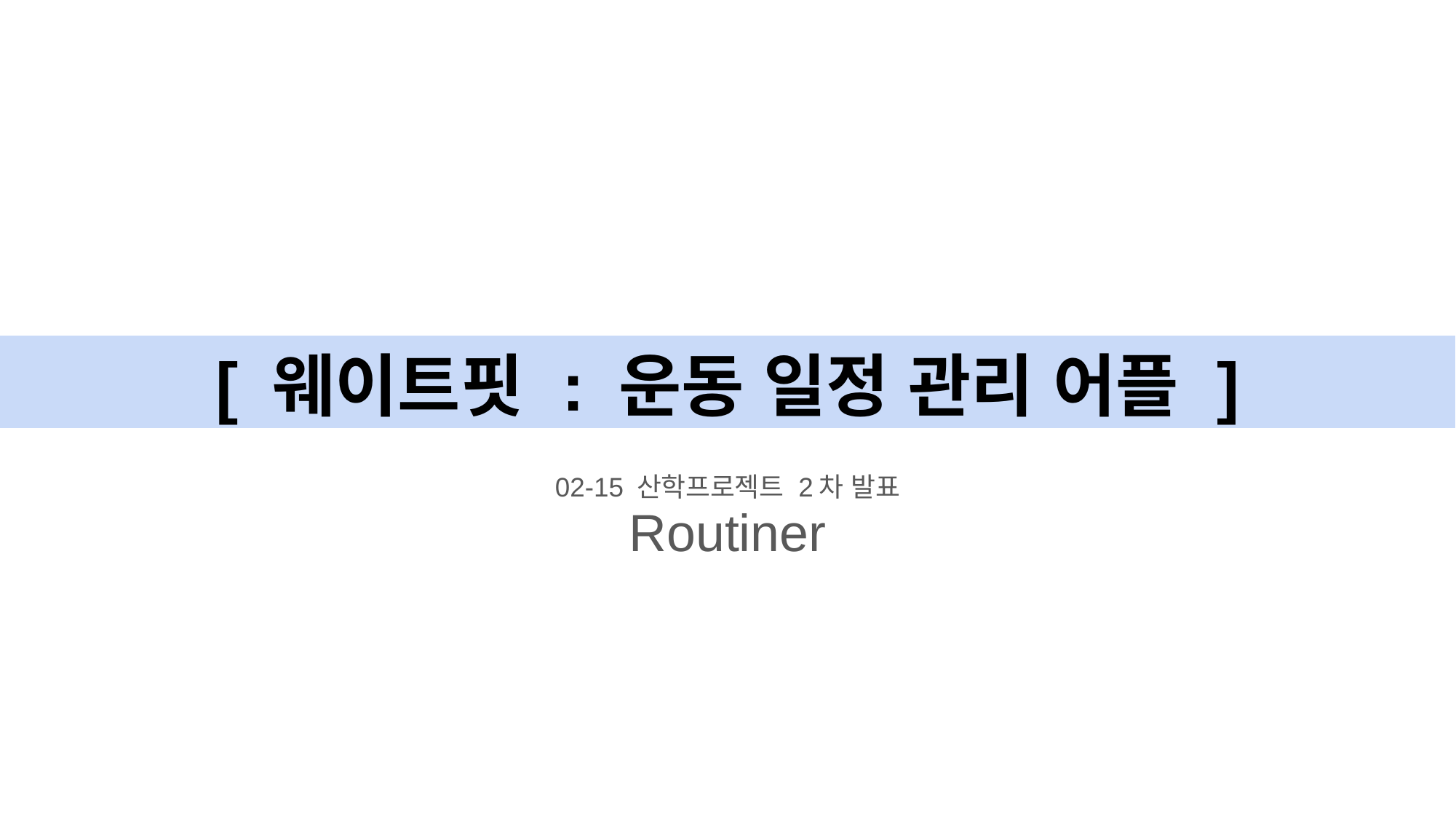

# [ 웨이트핏 : 운동 일정 관리 어플 ]

02-15 산학프로젝트 2차 발표
Routiner